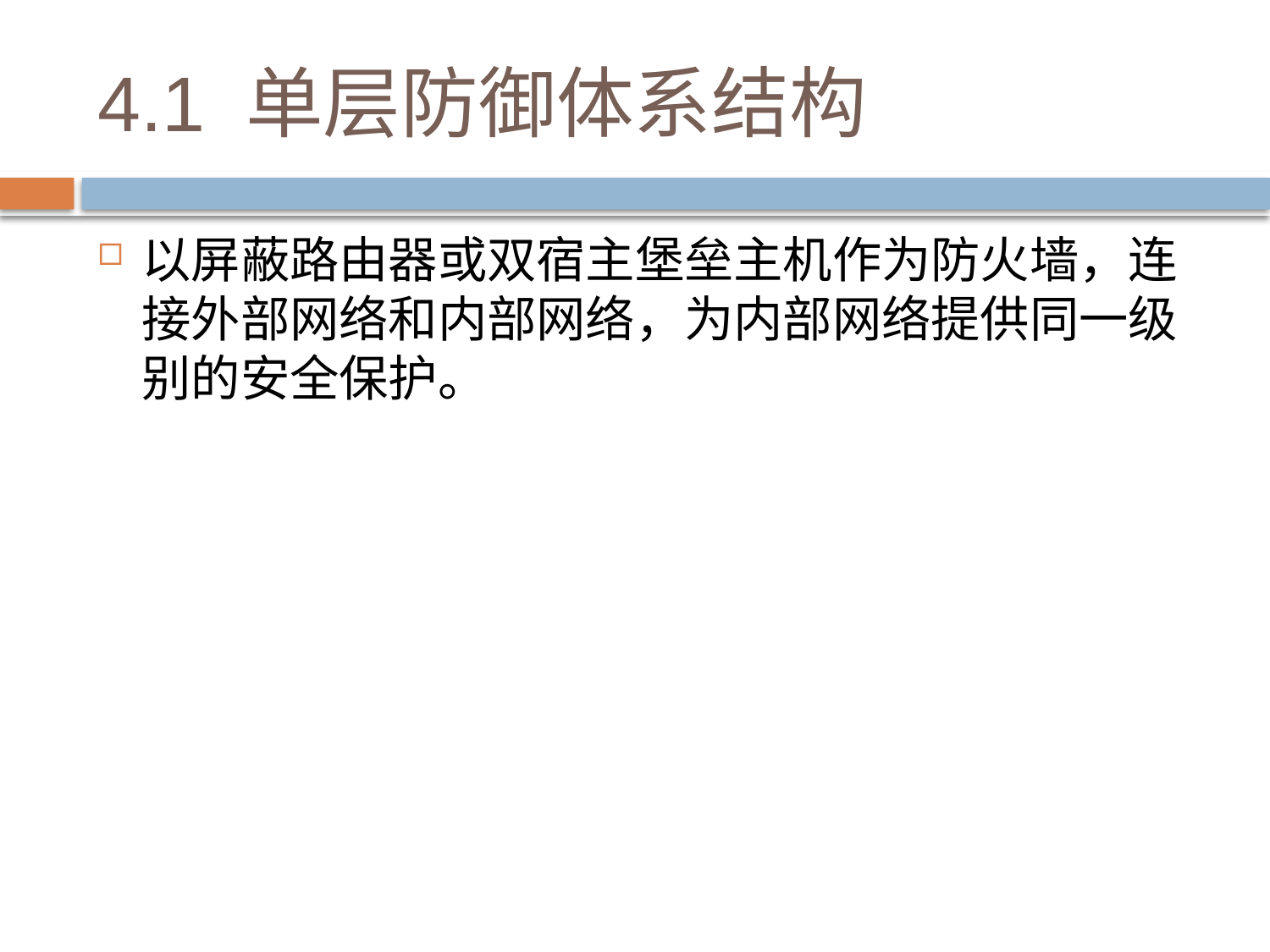

# 4.1 单层防御体系结构
以屏蔽路由器或双宿主堡垒主机作为防火墙，连接外部网络和内部网络，为内部网络提供同一级别的安全保护。